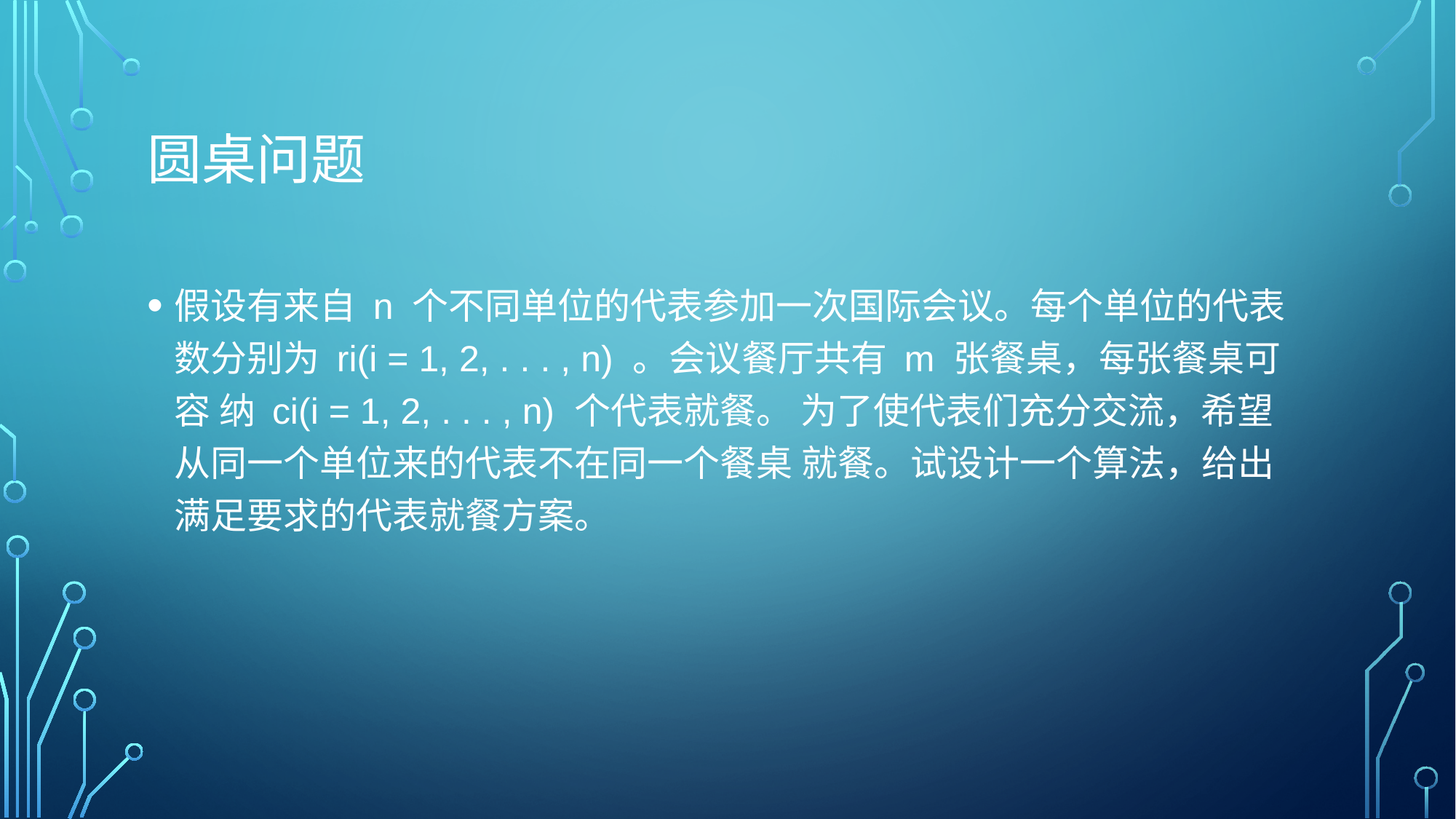

# 圆桌问题
假设有来自 n 个不同单位的代表参加一次国际会议。每个单位的代表 数分别为 ri(i = 1, 2, . . . , n) 。会议餐厅共有 m 张餐桌，每张餐桌可容 纳 ci(i = 1, 2, . . . , n) 个代表就餐。 为了使代表们充分交流，希望从同一个单位来的代表不在同一个餐桌 就餐。试设计一个算法，给出满足要求的代表就餐方案。